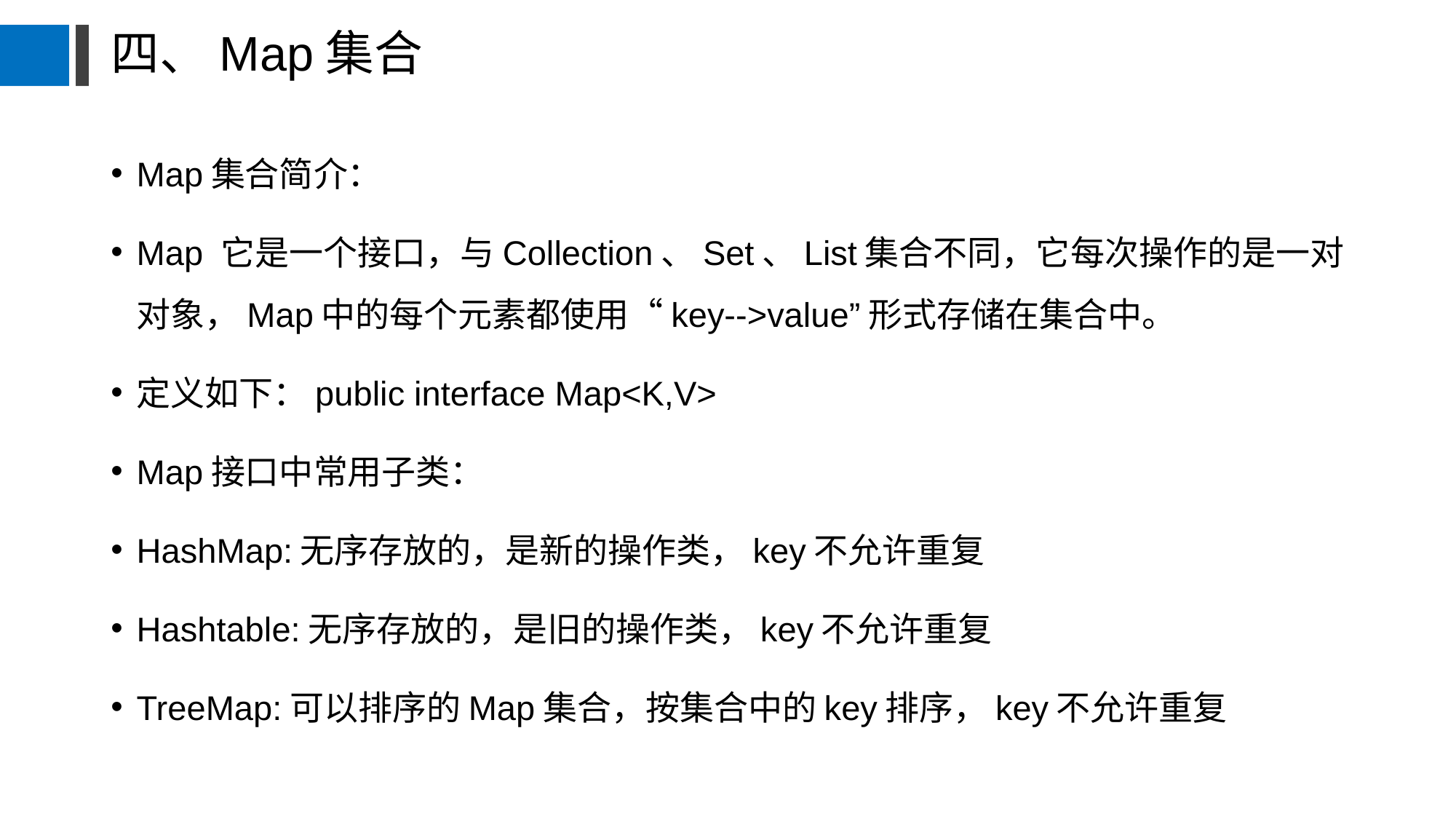

# 四、Map集合
Map集合简介：
Map 它是一个接口，与Collection、Set、List集合不同，它每次操作的是一对对象，Map中的每个元素都使用“key-->value”形式存储在集合中。
定义如下：public interface Map<K,V>
Map接口中常用子类：
HashMap:无序存放的，是新的操作类，key不允许重复
Hashtable:无序存放的，是旧的操作类，key不允许重复
TreeMap:可以排序的Map集合，按集合中的key排序，key不允许重复